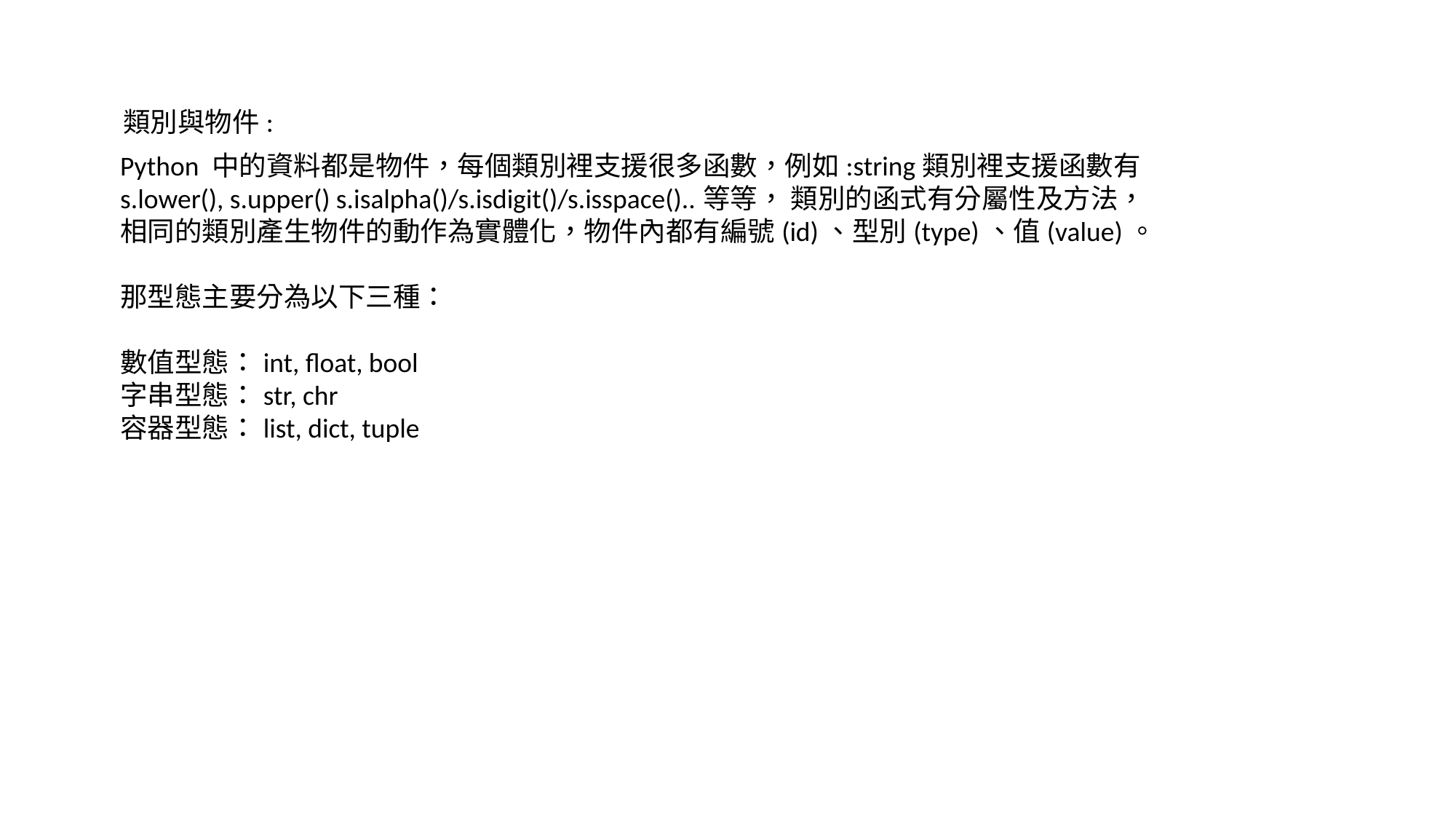

類別與物件:
Python 中的資料都是物件，每個類別裡支援很多函數，例如:string類別裡支援函數有
s.lower(), s.upper() s.isalpha()/s.isdigit()/s.isspace()..等等， 類別的函式有分屬性及方法，
相同的類別產生物件的動作為實體化，物件內都有編號(id)、型別(type)、值(value)。

那型態主要分為以下三種：

數值型態：int, float, bool
字串型態：str, chr
容器型態：list, dict, tuple